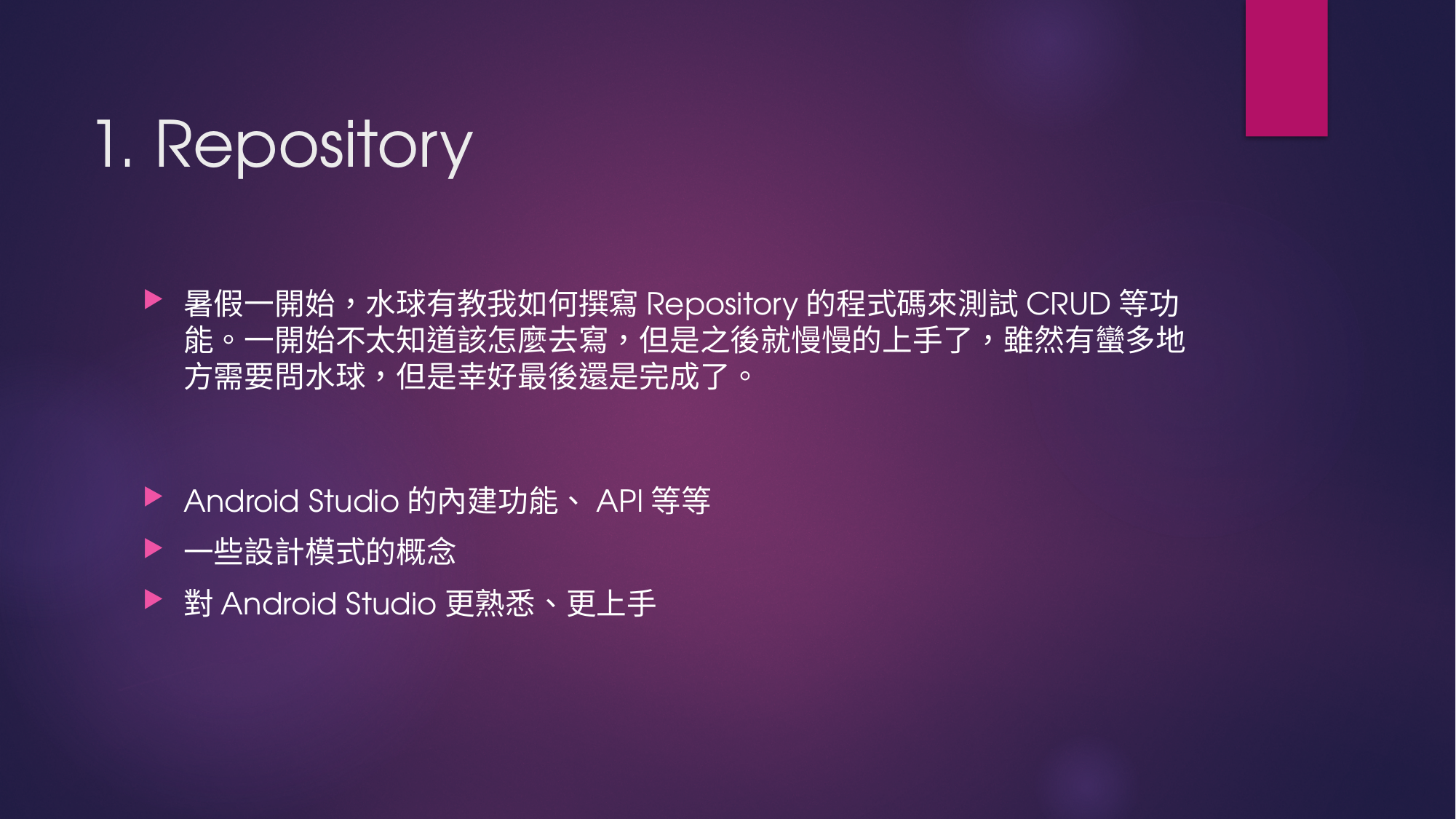

# 1. Repository
暑假一開始，水球有教我如何撰寫Repository的程式碼來測試CRUD等功能。一開始不太知道該怎麼去寫，但是之後就慢慢的上手了，雖然有蠻多地方需要問水球，但是幸好最後還是完成了。
Android Studio的內建功能、API等等
一些設計模式的概念
對Android Studio更熟悉、更上手